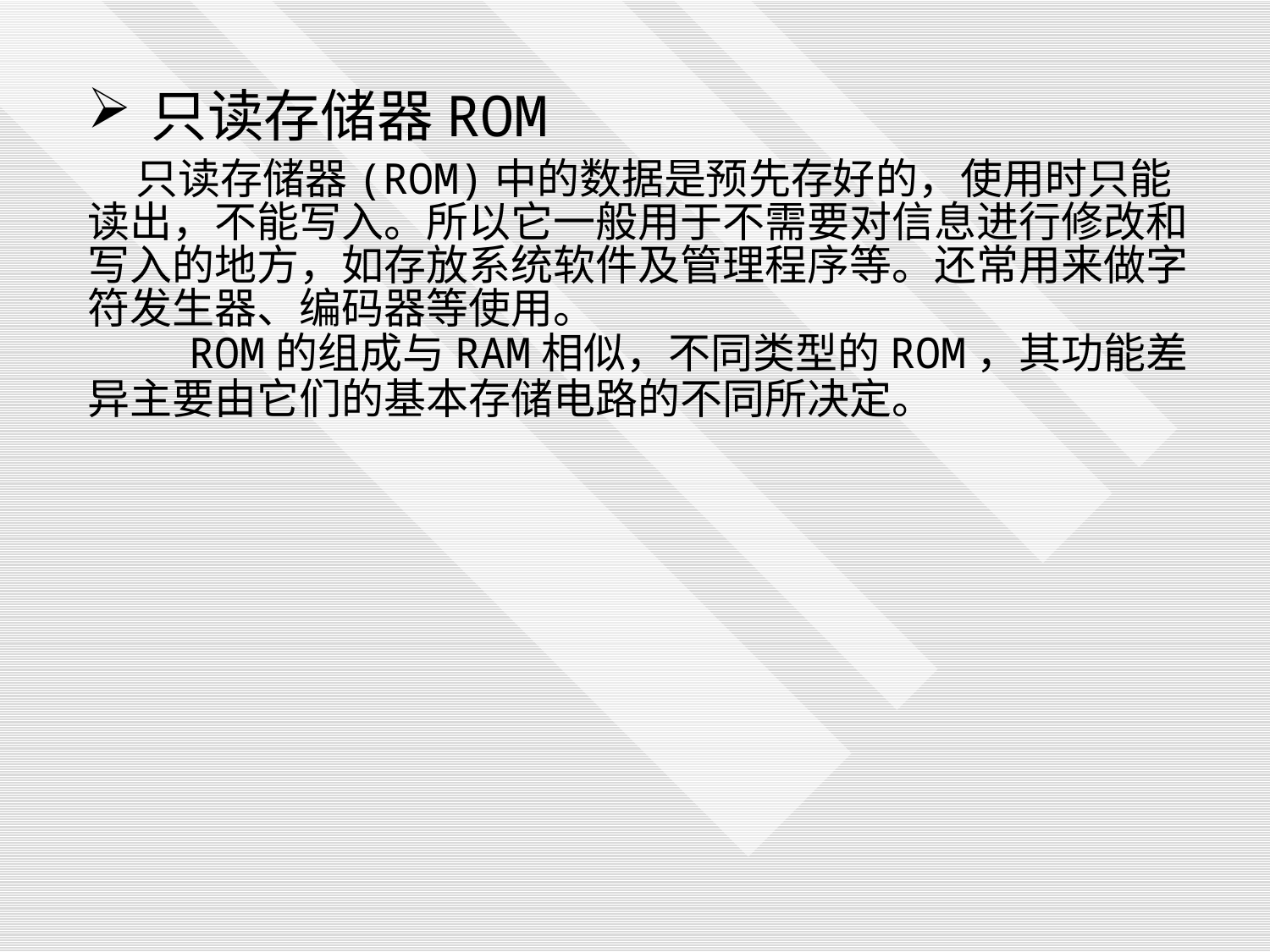

只读存储器ROM
    只读存储器(ROM)中的数据是预先存好的，使用时只能读出，不能写入。所以它一般用于不需要对信息进行修改和写入的地方，如存放系统软件及管理程序等。还常用来做字符发生器、编码器等使用。
    ROM的组成与RAM相似，不同类型的ROM，其功能差异主要由它们的基本存储电路的不同所决定。